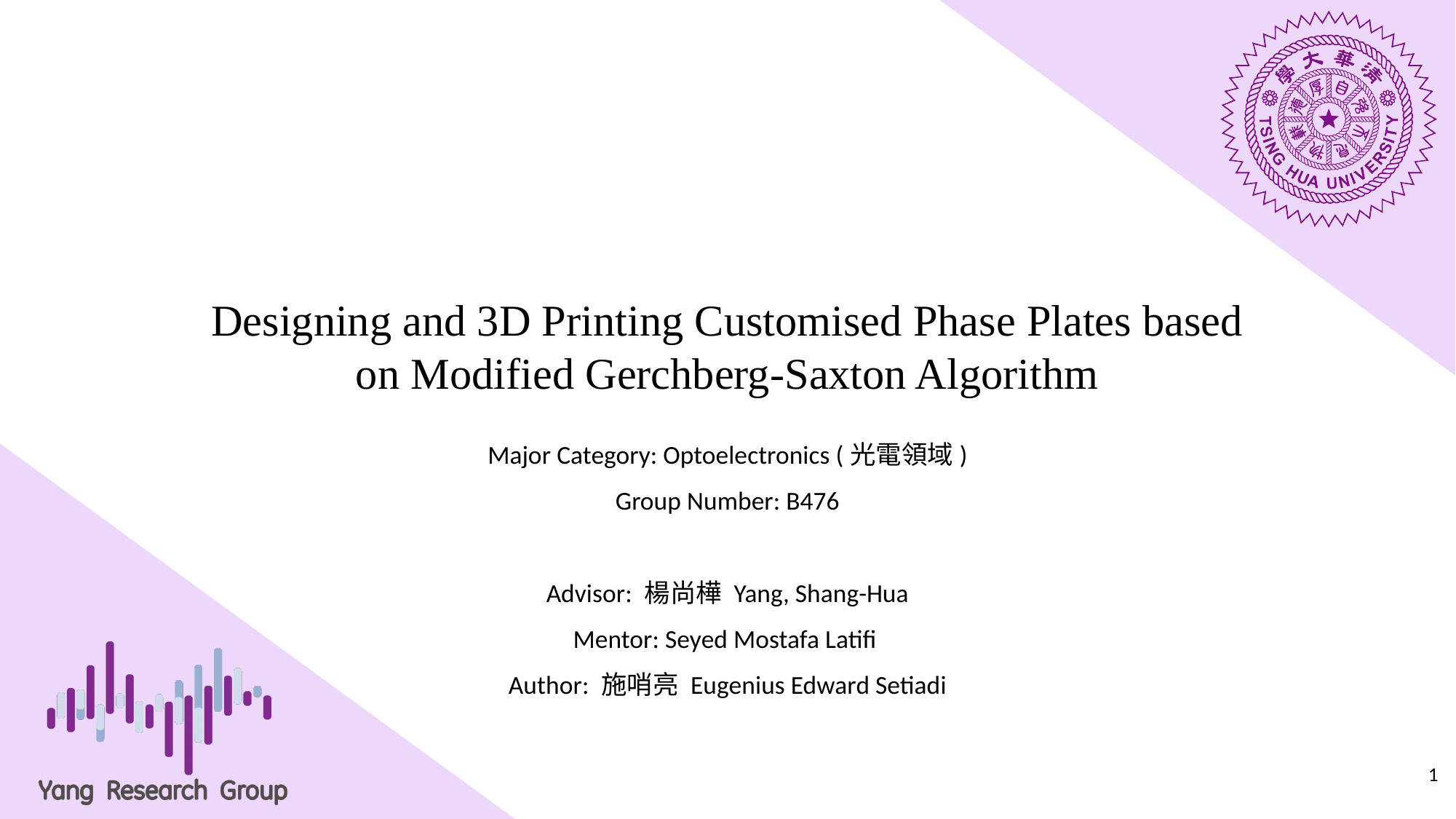

# Designing and 3D Printing Customised Phase Plates based on Modified Gerchberg-Saxton Algorithm

Major Category: Optoelectronics (光電領域)
Group Number: B476

Advisor: 楊尚樺 Yang, Shang-Hua
Mentor: Seyed Mostafa Latifi
Author: 施哨亮 Eugenius Edward Setiadi

1